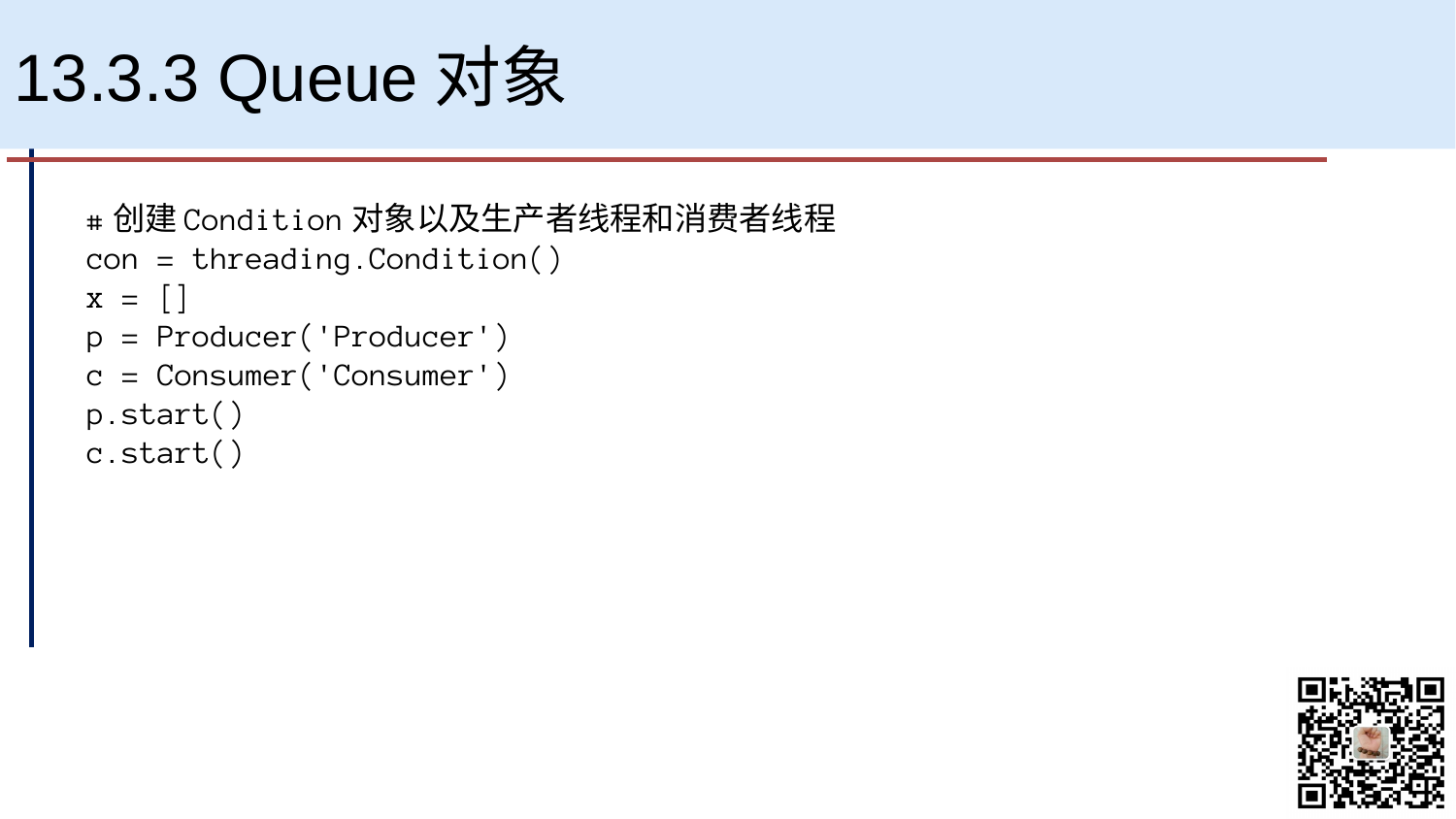

# 13.3.3 Queue对象
#创建Condition对象以及生产者线程和消费者线程
con = threading.Condition()
x = []
p = Producer('Producer')
c = Consumer('Consumer')
p.start()
c.start()